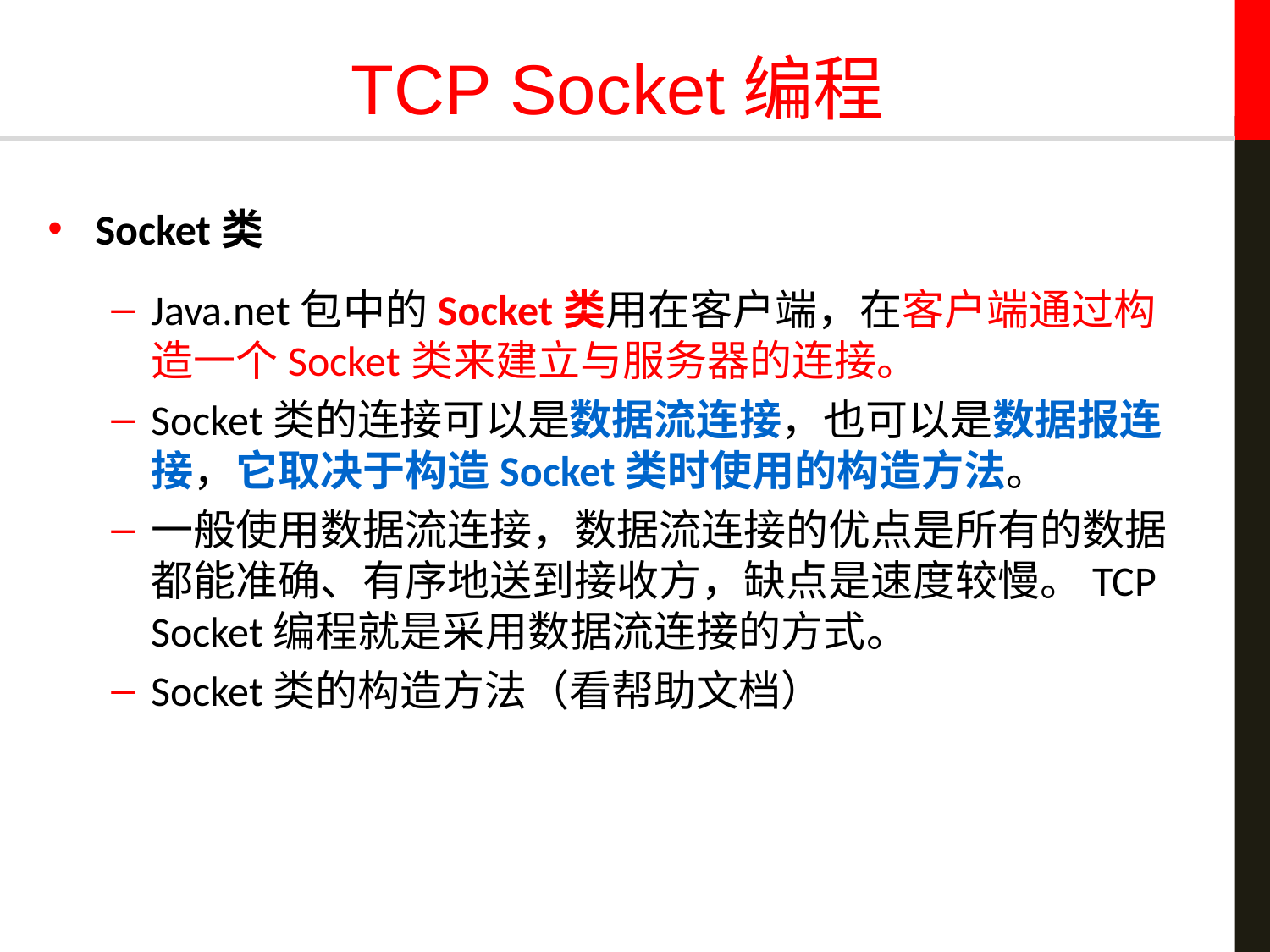

# TCP Socket编程
Socket类
Java.net包中的Socket类用在客户端，在客户端通过构造一个Socket类来建立与服务器的连接。
Socket类的连接可以是数据流连接，也可以是数据报连接，它取决于构造Socket类时使用的构造方法。
一般使用数据流连接，数据流连接的优点是所有的数据都能准确、有序地送到接收方，缺点是速度较慢。TCP Socket编程就是采用数据流连接的方式。
Socket类的构造方法（看帮助文档）